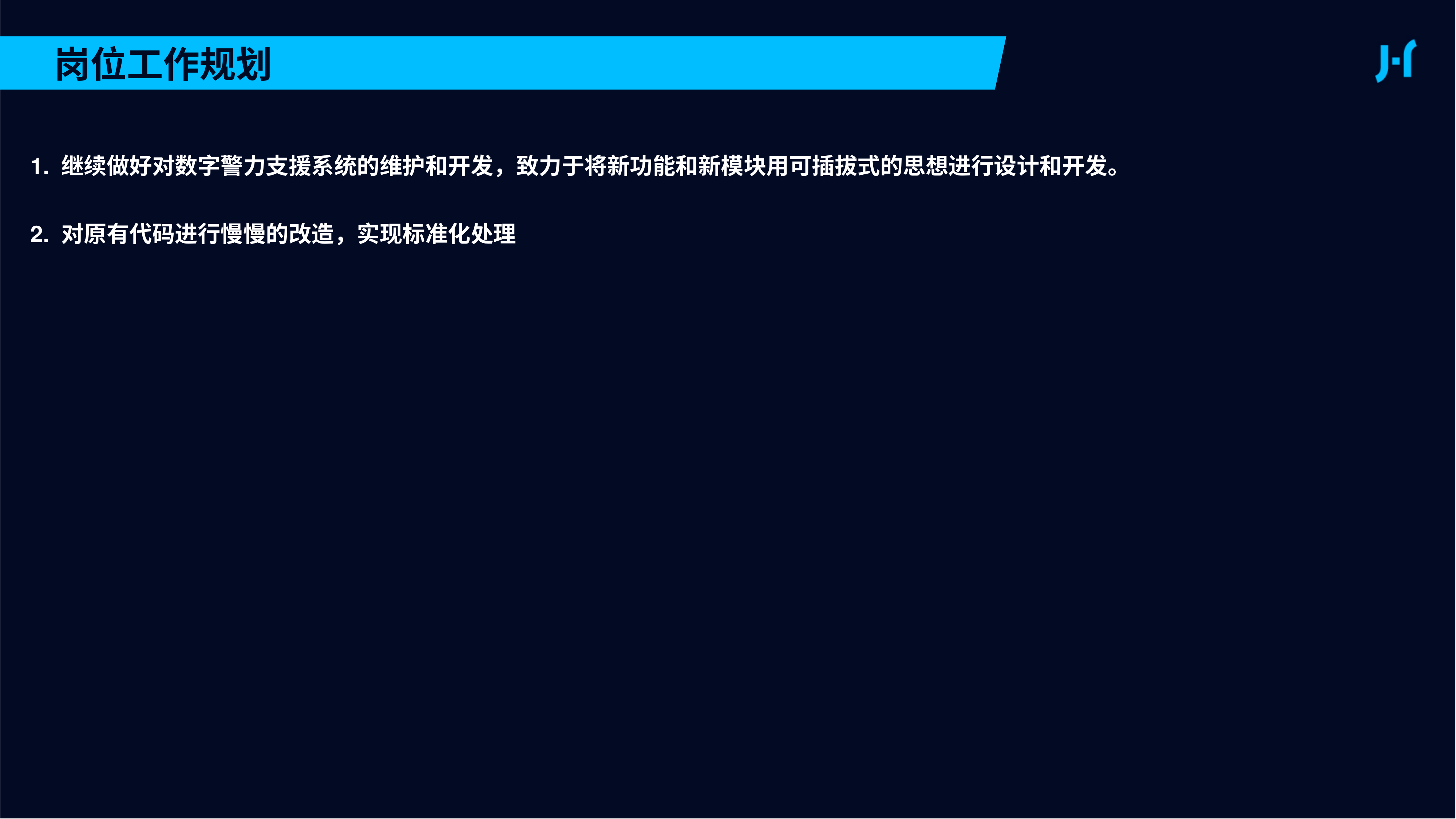

岗位工作规划
继续做好对数字警力支援系统的维护和开发，致力于将新功能和新模块用可插拔式的思想进行设计和开发。
对原有代码进行慢慢的改造，实现标准化处理